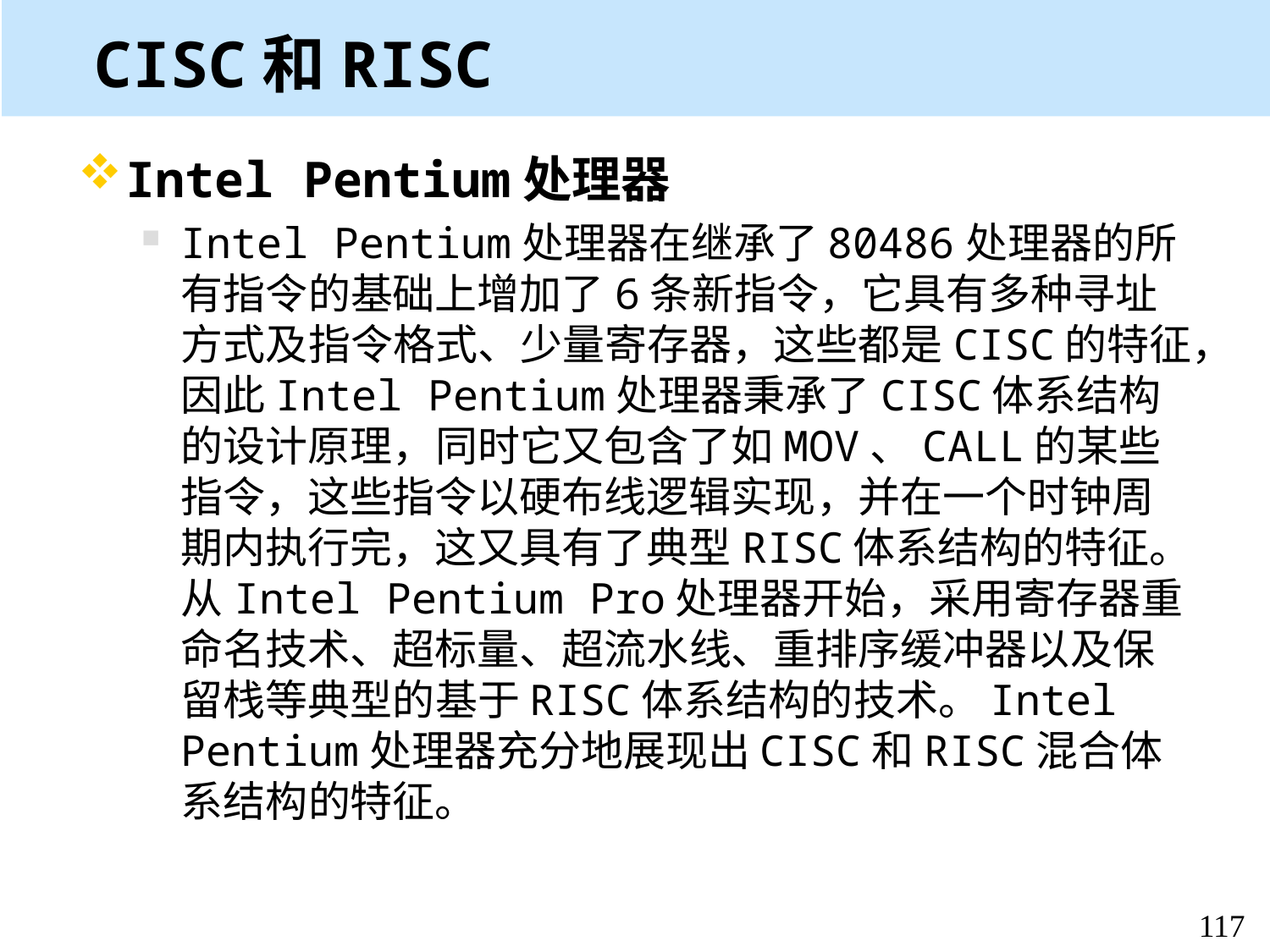

# CISC和RISC
Intel Pentium处理器
Intel Pentium处理器在继承了80486处理器的所有指令的基础上增加了6条新指令，它具有多种寻址方式及指令格式、少量寄存器，这些都是CISC的特征，因此Intel Pentium处理器秉承了CISC体系结构的设计原理，同时它又包含了如MOV、CALL的某些指令，这些指令以硬布线逻辑实现，并在一个时钟周期内执行完，这又具有了典型RISC体系结构的特征。从Intel Pentium Pro处理器开始，采用寄存器重命名技术、超标量、超流水线、重排序缓冲器以及保留栈等典型的基于RISC体系结构的技术。Intel Pentium处理器充分地展现出CISC和RISC混合体系结构的特征。